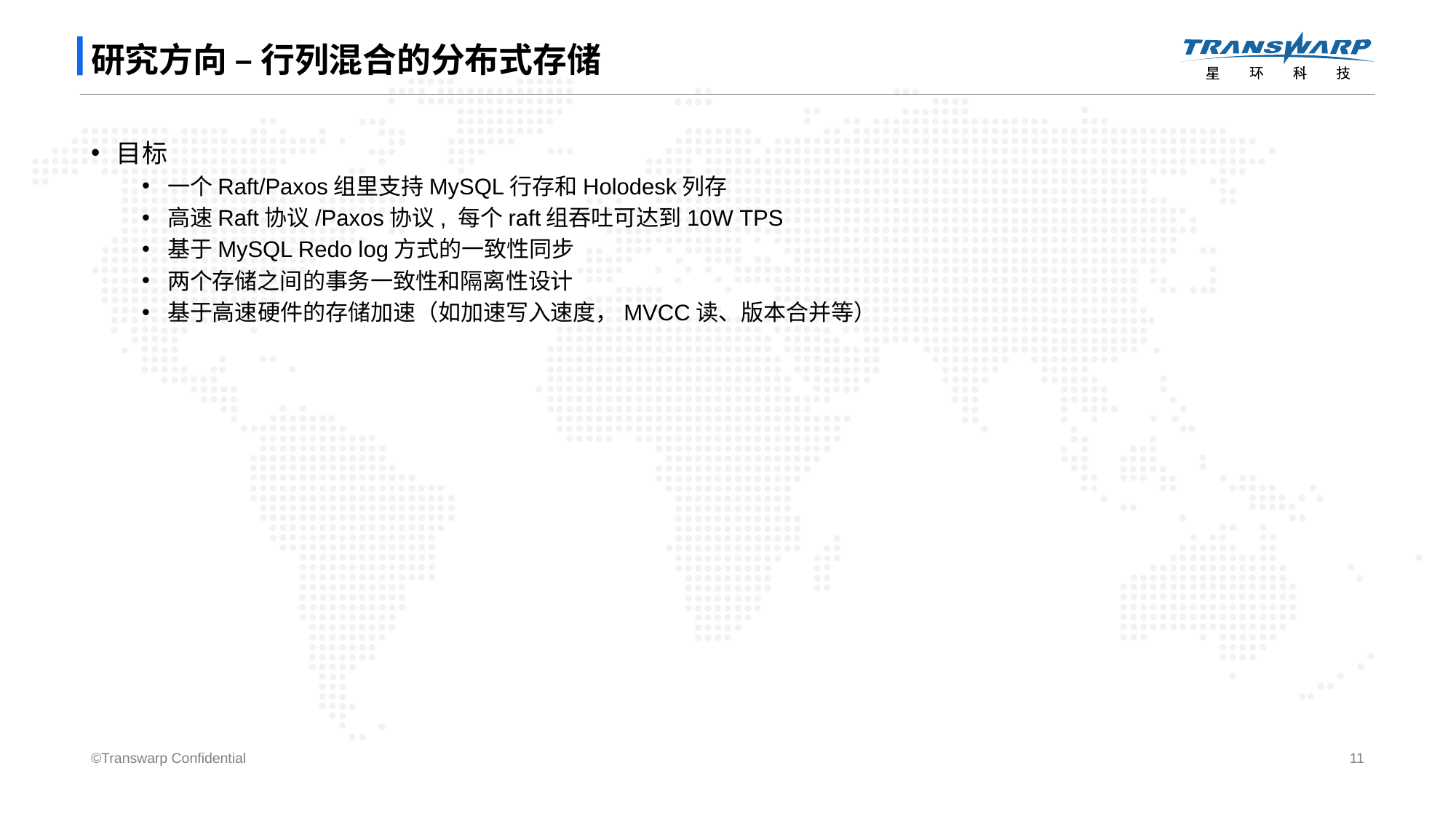

# 研究方向 – 行列混合的分布式存储
目标
一个Raft/Paxos组里支持MySQL行存和Holodesk列存
高速Raft协议/Paxos协议, 每个raft组吞吐可达到10W TPS
基于MySQL Redo log方式的一致性同步
两个存储之间的事务一致性和隔离性设计
基于高速硬件的存储加速（如加速写入速度，MVCC读、版本合并等）
©Transwarp Confidential
11